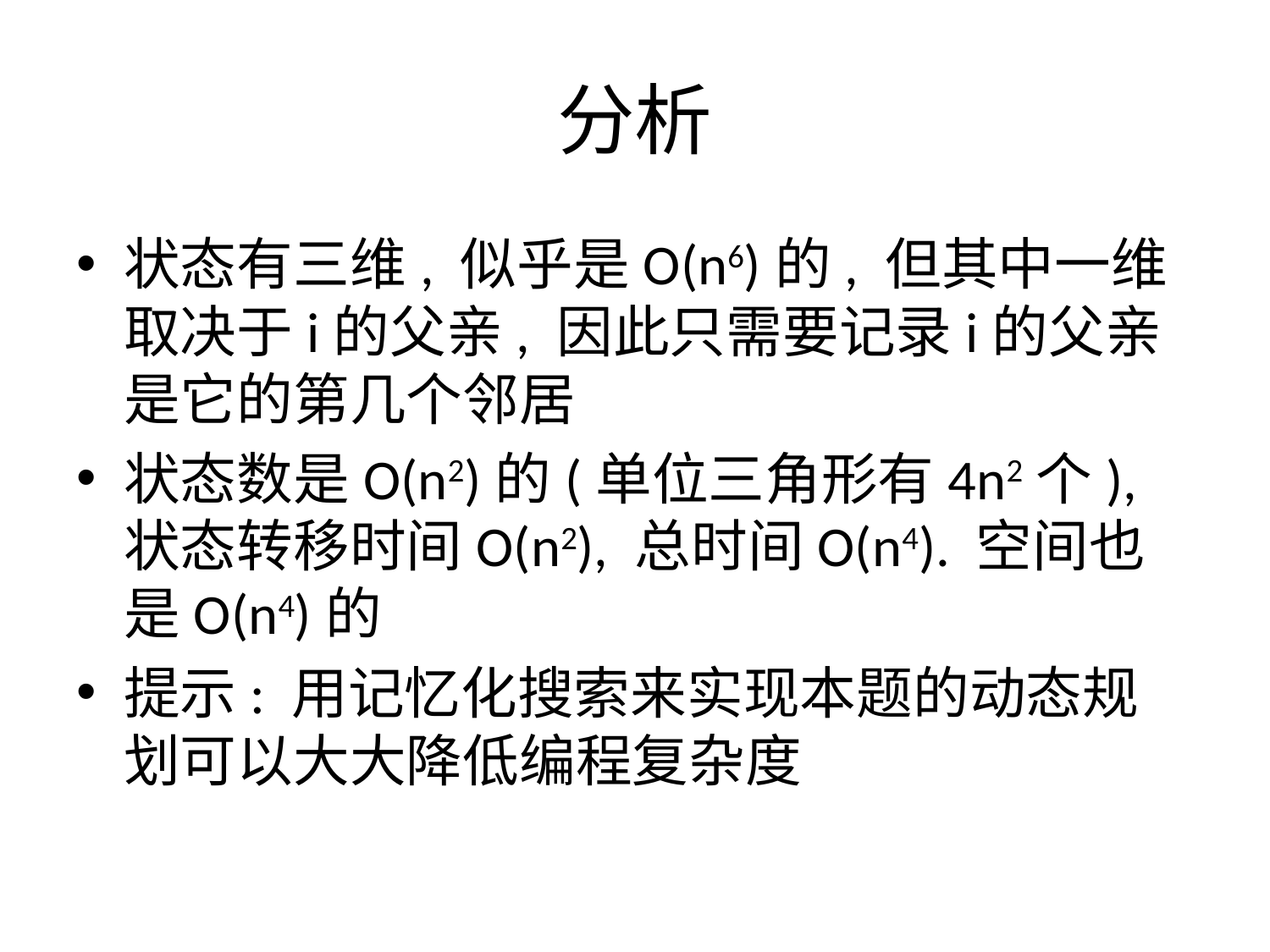

# 分析
状态有三维, 似乎是O(n6)的, 但其中一维取决于i的父亲, 因此只需要记录i的父亲是它的第几个邻居
状态数是O(n2)的(单位三角形有4n2个), 状态转移时间O(n2), 总时间O(n4). 空间也是O(n4)的
提示: 用记忆化搜索来实现本题的动态规划可以大大降低编程复杂度